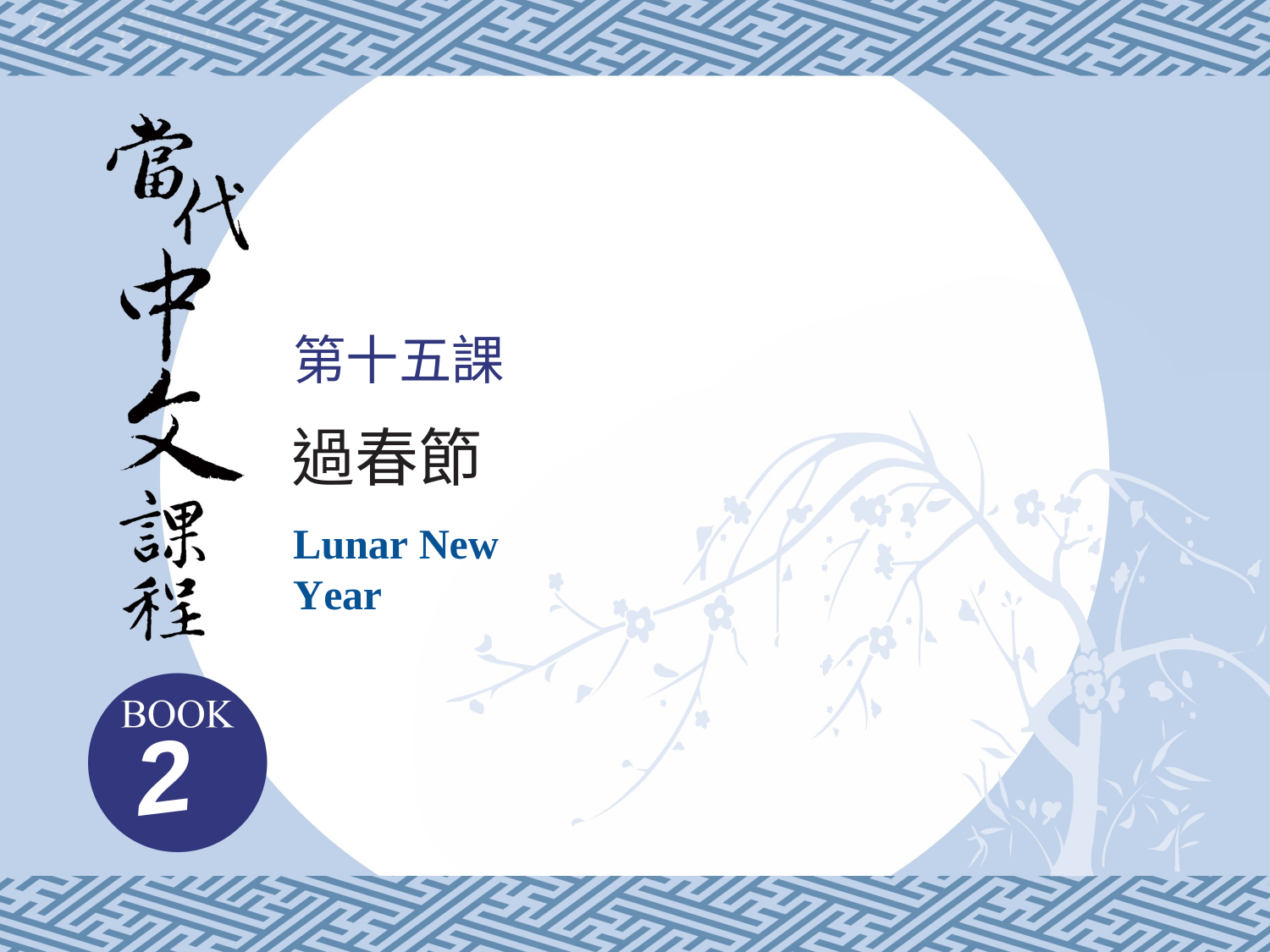

# 第十五課
過春節
Lunar New Year
2